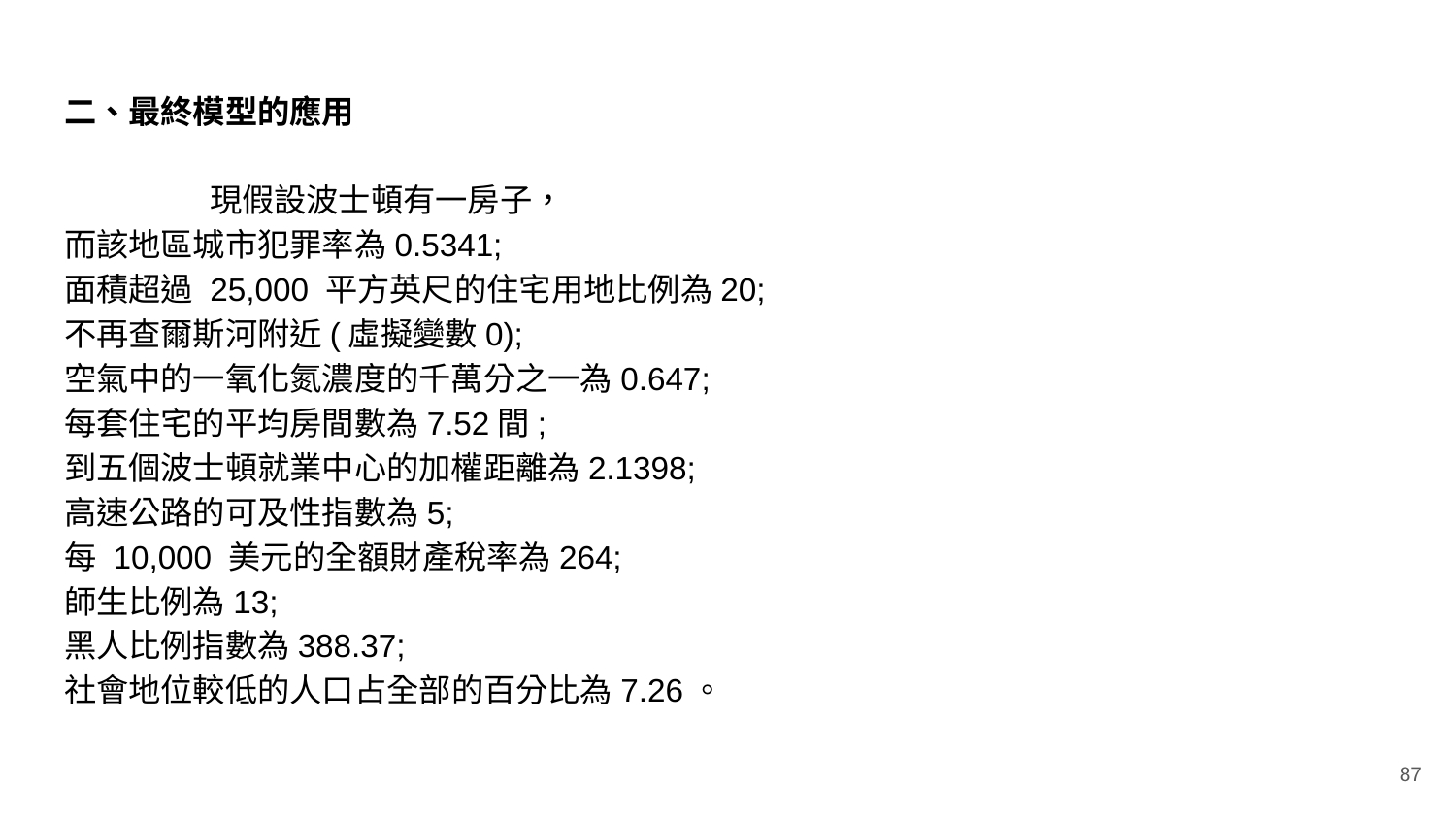

# 二、最終模型的應用

	現假設波士頓有一房子，
而該地區城市犯罪率為0.5341;
面積超過 25,000 平方英尺的住宅用地比例為20;
不再查爾斯河附近(虛擬變數0);
空氣中的一氧化氮濃度的千萬分之一為0.647;
每套住宅的平均房間數為7.52間;
到五個波士頓就業中心的加權距離為2.1398;
高速公路的可及性指數為5;
每 10,000 美元的全額財產稅率為264;
師生比例為13;
黑人比例指數為388.37;
社會地位較低的人口占全部的百分比為7.26。
87